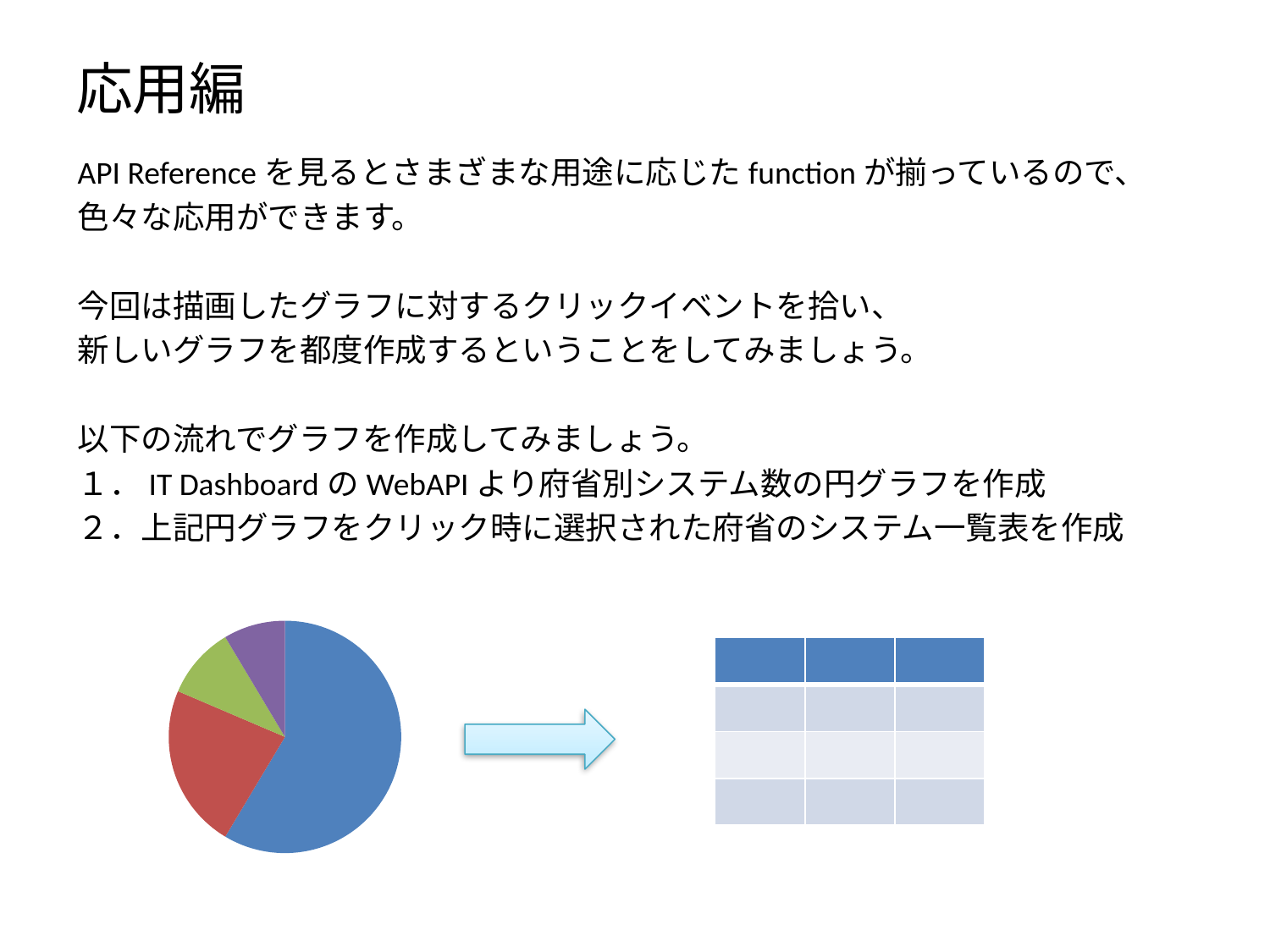

# 応用編
API Referenceを見るとさまざまな用途に応じたfunctionが揃っているので、
色々な応用ができます。

今回は描画したグラフに対するクリックイベントを拾い、
新しいグラフを都度作成するということをしてみましょう。

以下の流れでグラフを作成してみましょう。
１．IT DashboardのWebAPIより府省別システム数の円グラフを作成
２．上記円グラフをクリック時に選択された府省のシステム一覧表を作成

### Chart

| Category | 売上高 |
|---|---|
| 第 1 四半期 | 8.2 |
| 第 2 四半期 | 3.2 |
| 第 3 四半期 | 1.4 |
| 第 4 四半期 | 1.2 |
|  |  |  |
| --- | --- | --- |
|  |  |  |
|  |  |  |
|  |  |  |